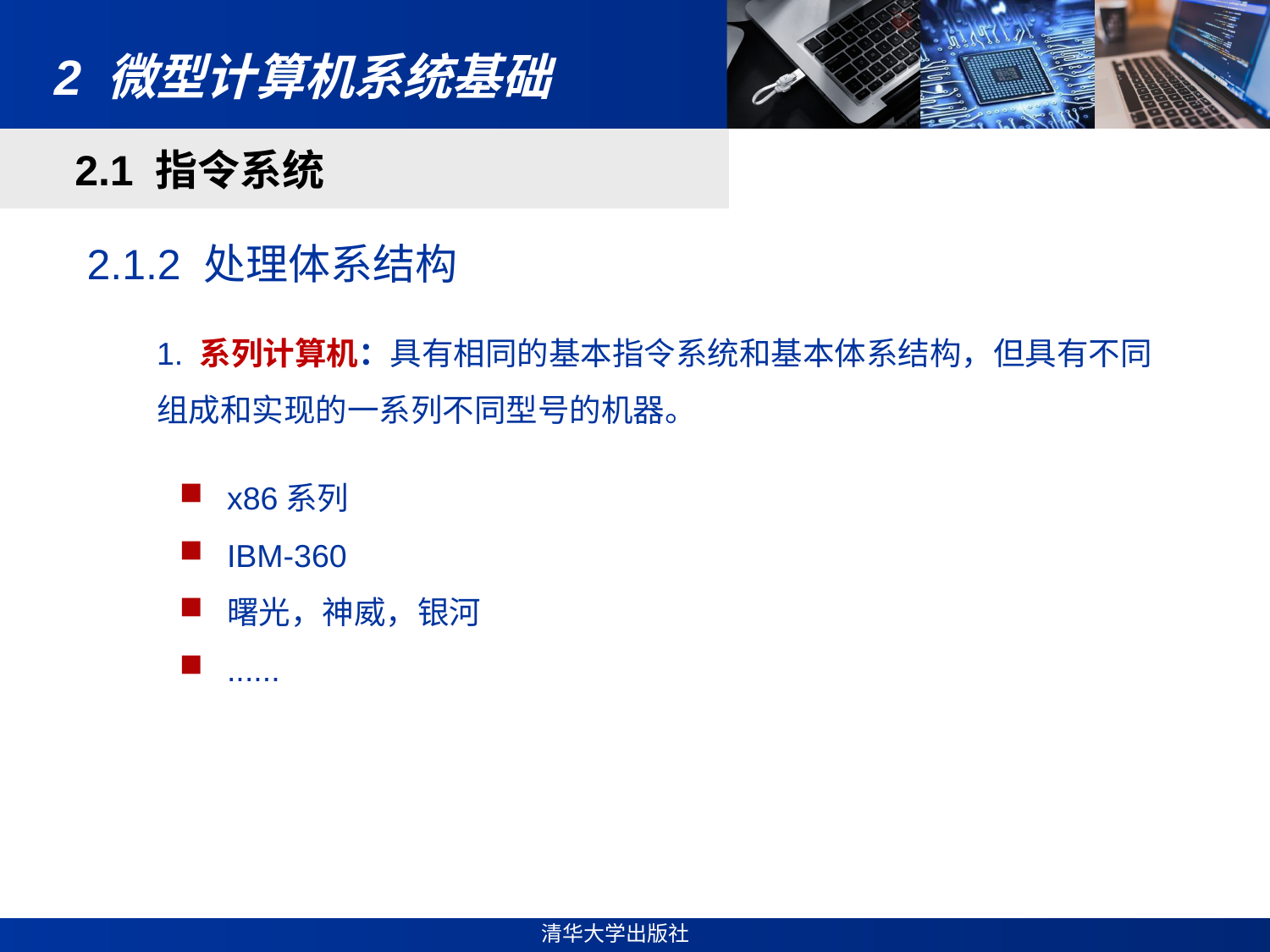

# 2 微型计算机系统基础
2.1 指令系统
2.1.2 处理体系结构
1. 系列计算机：具有相同的基本指令系统和基本体系结构，但具有不同组成和实现的一系列不同型号的机器。
x86系列
IBM-360
曙光，神威，银河
......